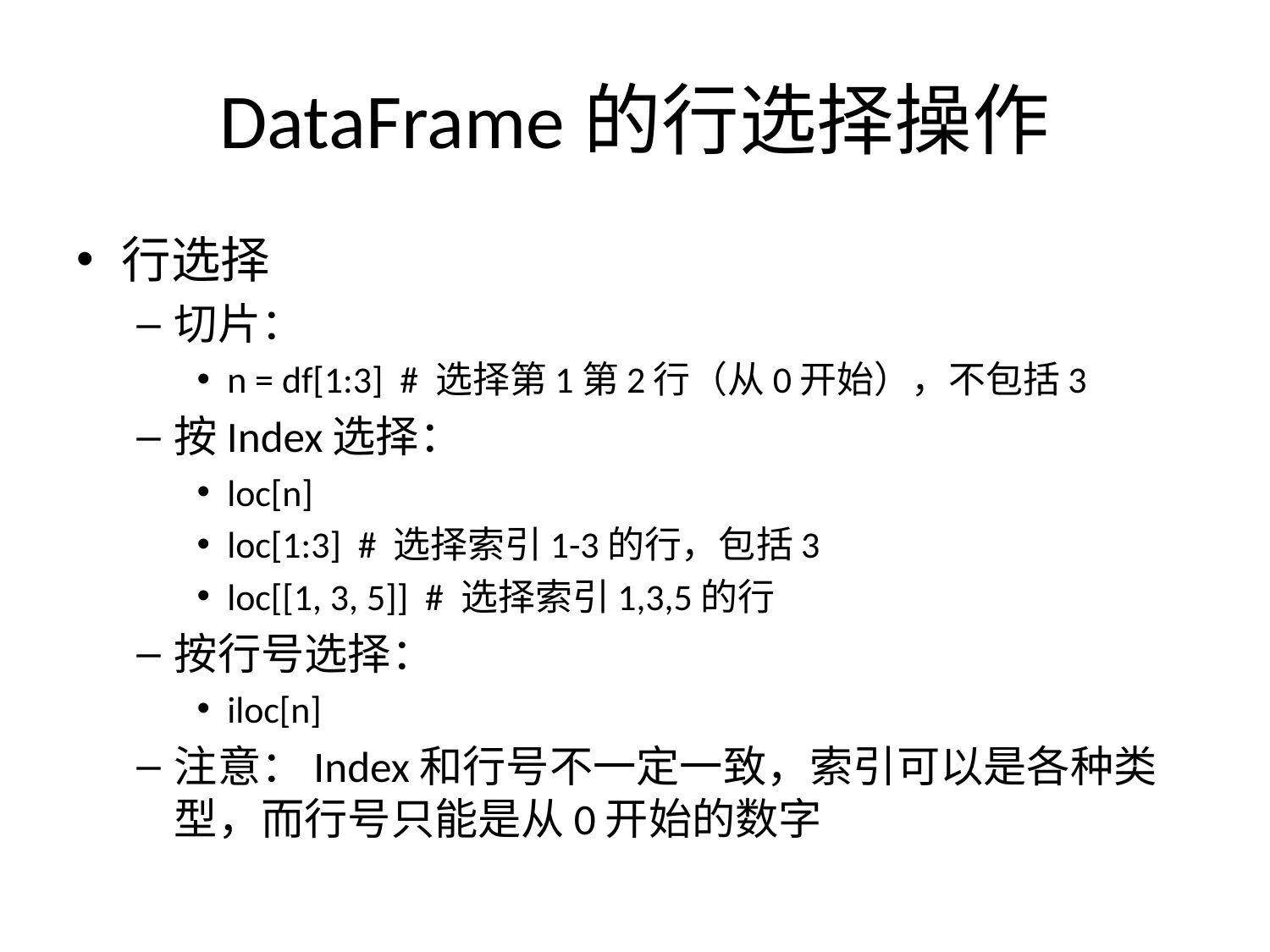

# DataFrame的行选择操作
行选择
切片：
n = df[1:3]  # 选择第1第2行（从0开始），不包括3
按Index选择：
loc[n]
loc[1:3]  # 选择索引1-3的行，包括3
loc[[1, 3, 5]]  # 选择索引1,3,5的行
按行号选择：
iloc[n]
注意：Index和行号不一定一致，索引可以是各种类型，而行号只能是从0开始的数字